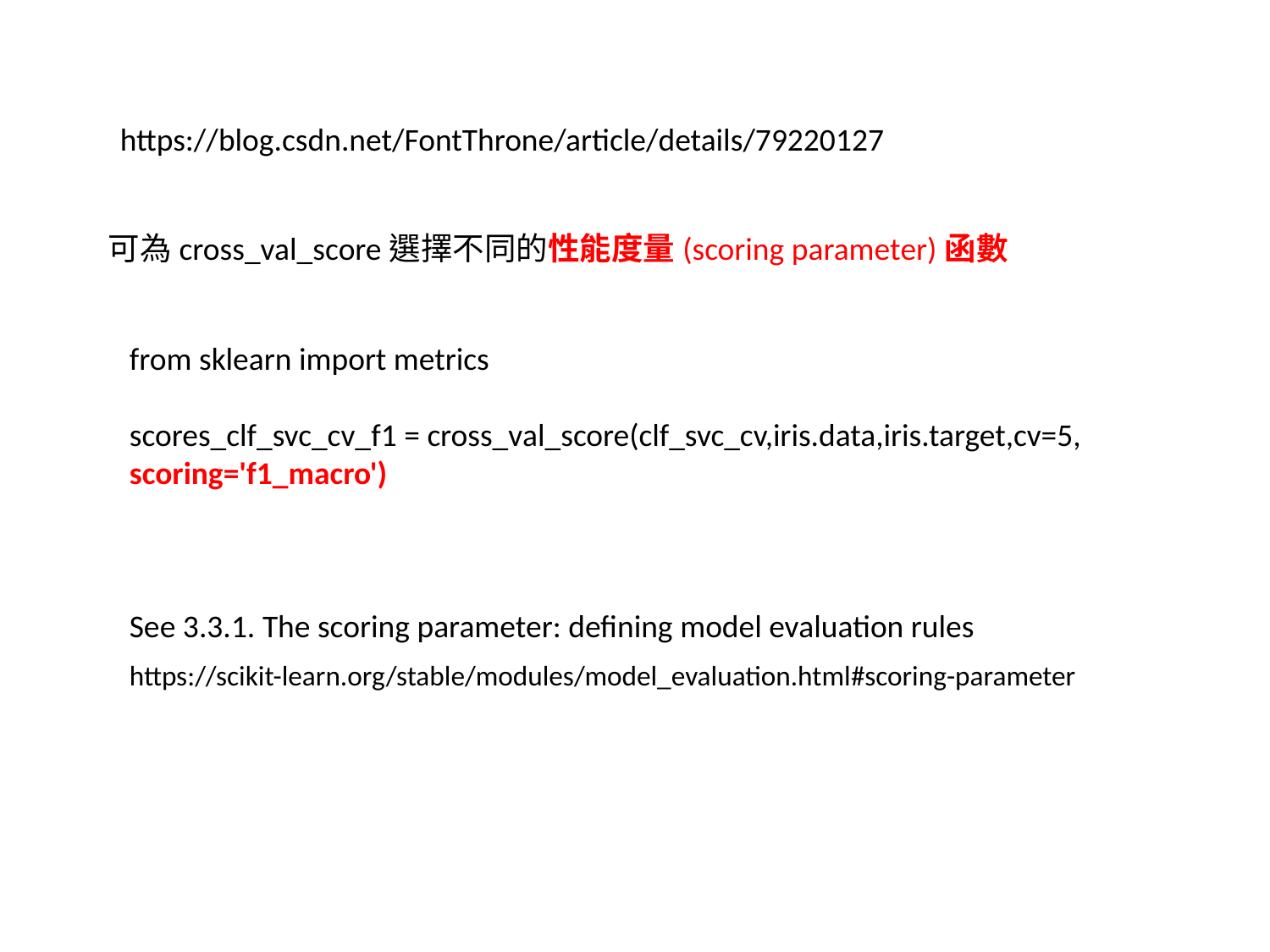

https://blog.csdn.net/FontThrone/article/details/79220127
可為cross_val_score選擇不同的性能度量(scoring parameter)函數
from sklearn import metrics

scores_clf_svc_cv_f1 = cross_val_score(clf_svc_cv,iris.data,iris.target,cv=5, scoring='f1_macro')
See 3.3.1. The scoring parameter: defining model evaluation rules
https://scikit-learn.org/stable/modules/model_evaluation.html#scoring-parameter